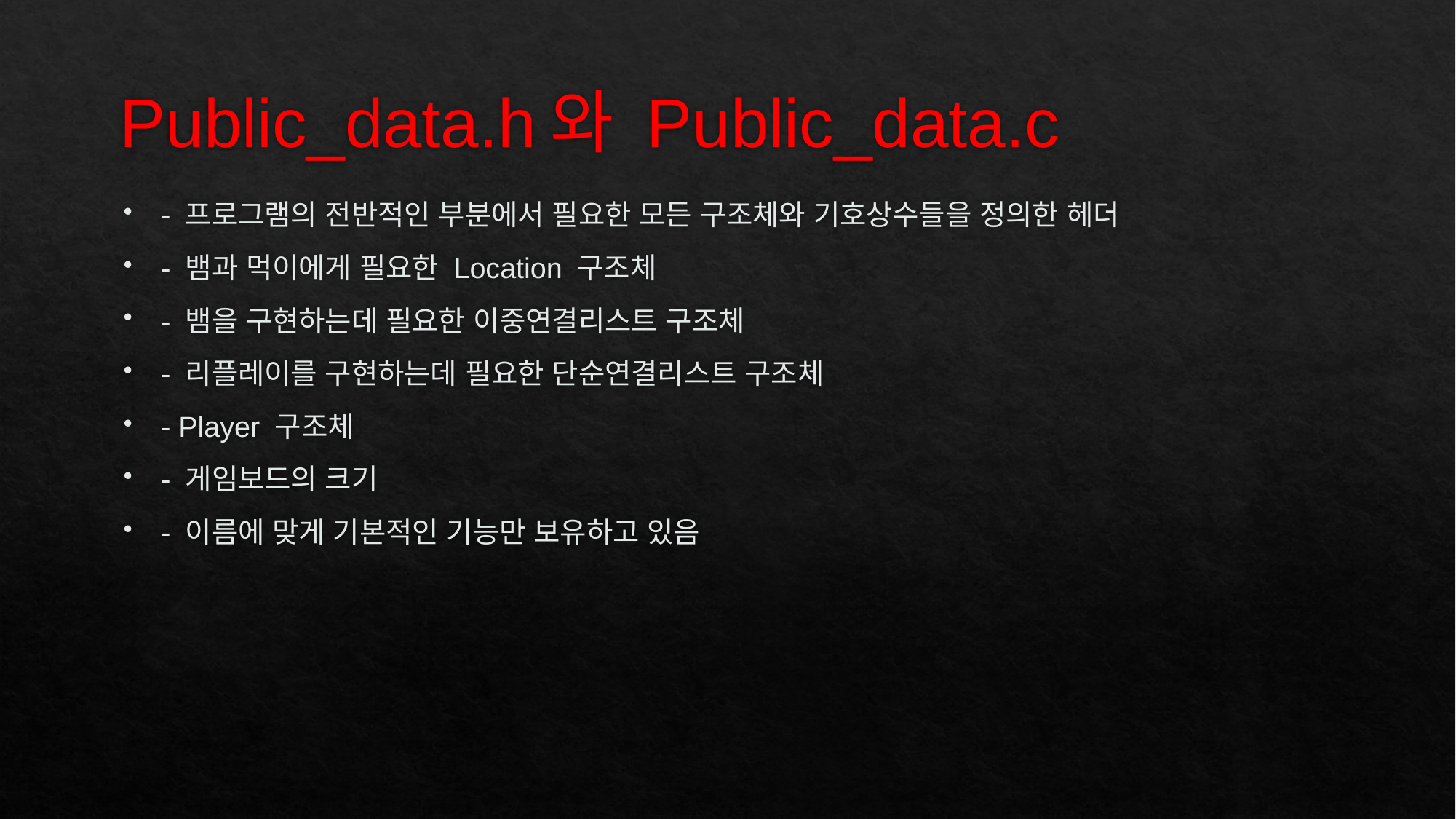

# Public_data.h와 Public_data.c
- 프로그램의 전반적인 부분에서 필요한 모든 구조체와 기호상수들을 정의한 헤더
- 뱀과 먹이에게 필요한 Location 구조체
- 뱀을 구현하는데 필요한 이중연결리스트 구조체
- 리플레이를 구현하는데 필요한 단순연결리스트 구조체
- Player 구조체
- 게임보드의 크기
- 이름에 맞게 기본적인 기능만 보유하고 있음